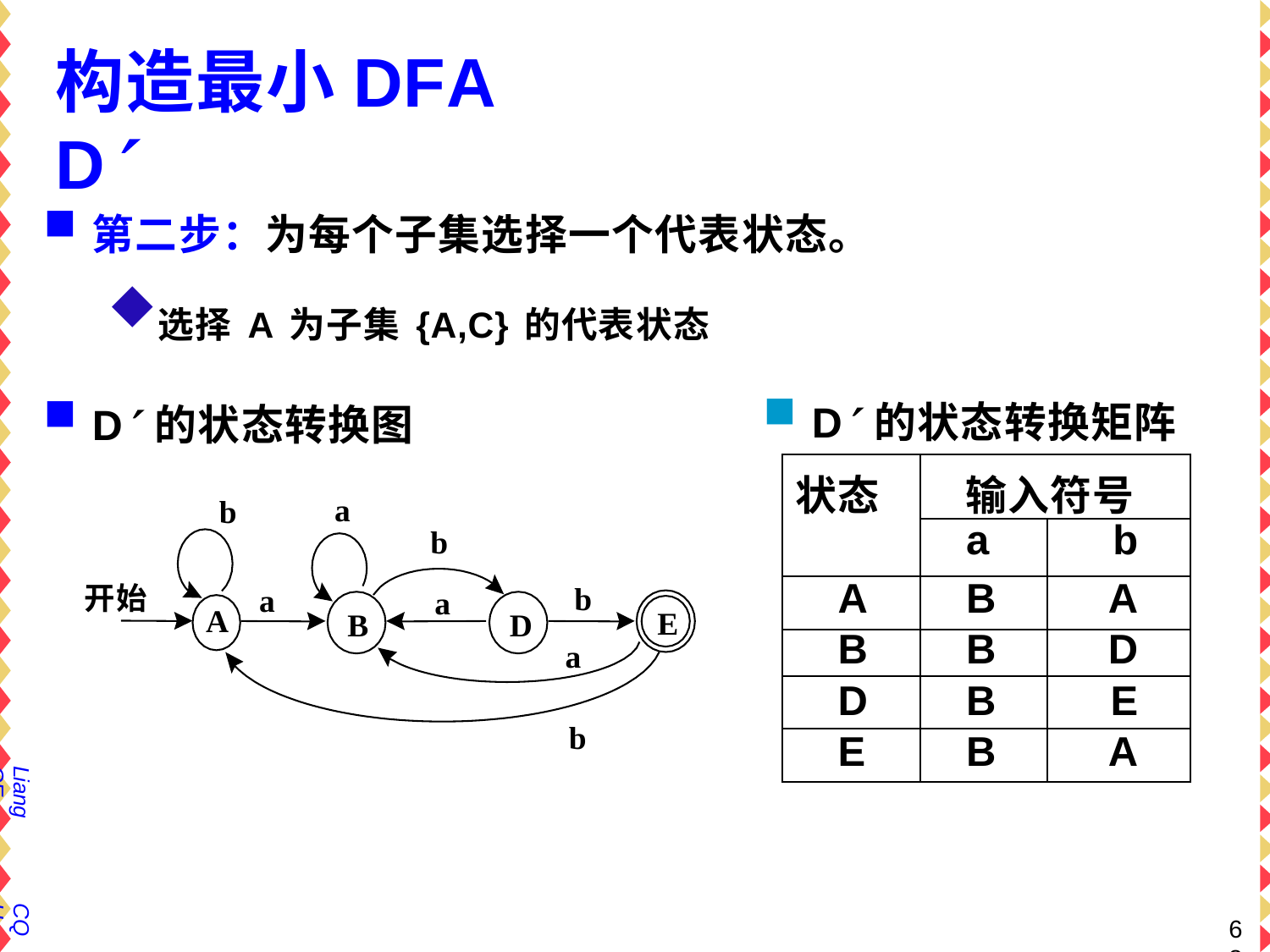

# 构造最小DFA	D′
第二步：为每个子集选择一个代表状态。
选择A为子集{A,C}的代表状态
D′的状态转换矩阵
D′的状态转换图
| 状态 | 输入符号 |  |
| --- | --- | --- |
|  | a | b |
| A | B | A |
| B | B | D |
| D | B | E |
| E | B | A |
a
b
b

开始
b
a

a

A
E
B
D

a

b

Liang GE
CQU
68